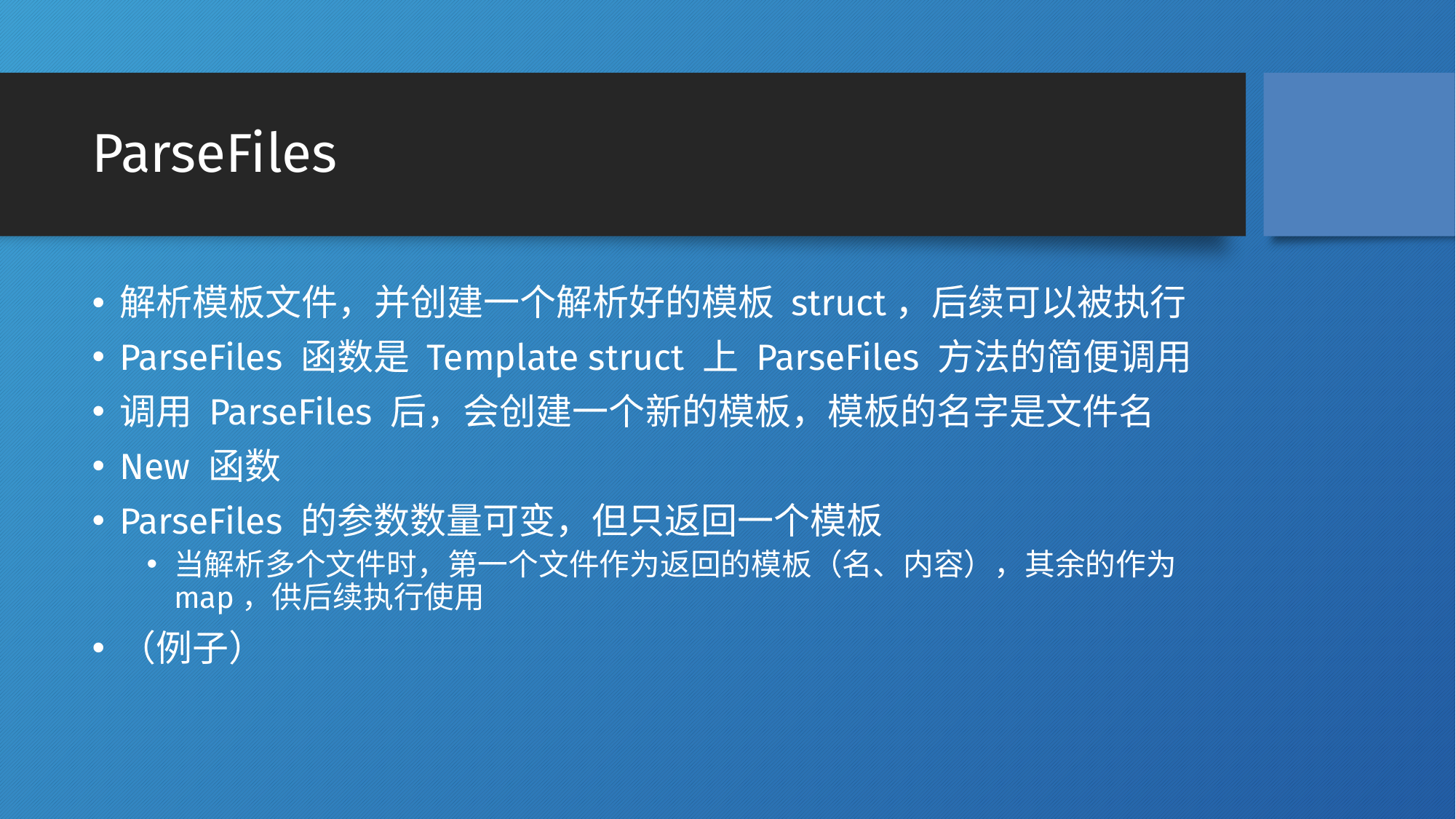

# ParseFiles
解析模板文件，并创建一个解析好的模板 struct，后续可以被执行
ParseFiles 函数是 Template struct 上 ParseFiles 方法的简便调用
调用 ParseFiles 后，会创建一个新的模板，模板的名字是文件名
New 函数
ParseFiles 的参数数量可变，但只返回一个模板
当解析多个文件时，第一个文件作为返回的模板（名、内容），其余的作为 map，供后续执行使用
（例子）